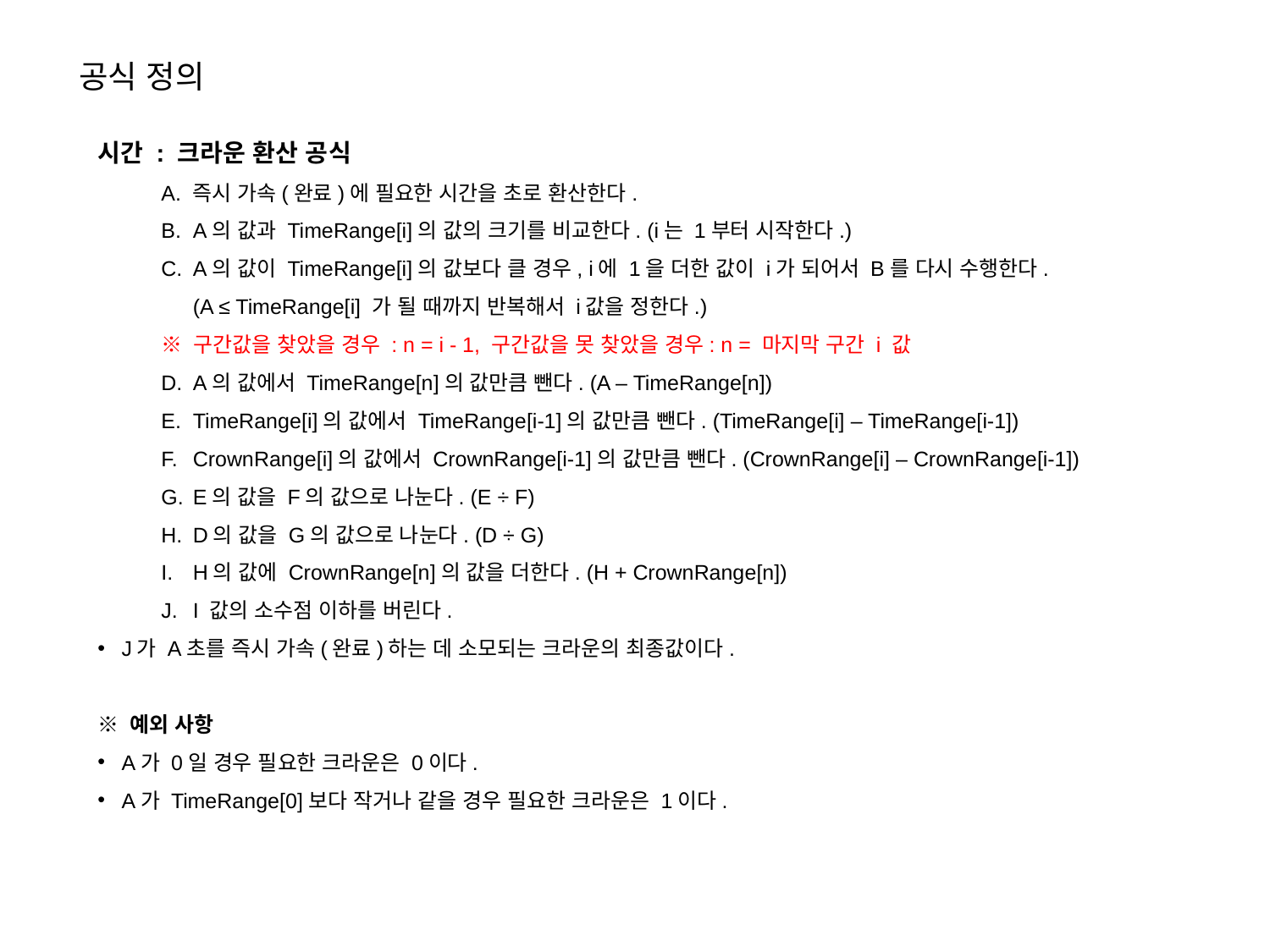

공식 정의
시간 : 크라운 환산 공식
즉시 가속(완료)에 필요한 시간을 초로 환산한다.
A의 값과 TimeRange[i]의 값의 크기를 비교한다. (i는 1부터 시작한다.)
A의 값이 TimeRange[i]의 값보다 클 경우, i에 1을 더한 값이 i가 되어서 B를 다시 수행한다.
(A ≤ TimeRange[i] 가 될 때까지 반복해서 i값을 정한다.)
※ 구간값을 찾았을 경우 : n = i - 1, 구간값을 못 찾았을 경우: n = 마지막 구간 i 값
A의 값에서 TimeRange[n]의 값만큼 뺀다. (A – TimeRange[n])
TimeRange[i]의 값에서 TimeRange[i-1]의 값만큼 뺀다. (TimeRange[i] – TimeRange[i-1])
CrownRange[i]의 값에서 CrownRange[i-1]의 값만큼 뺀다. (CrownRange[i] – CrownRange[i-1])
E의 값을 F의 값으로 나눈다. (E ÷ F)
D의 값을 G의 값으로 나눈다. (D ÷ G)
H의 값에 CrownRange[n]의 값을 더한다. (H + CrownRange[n])
I 값의 소수점 이하를 버린다.
J가 A초를 즉시 가속(완료)하는 데 소모되는 크라운의 최종값이다.

※ 예외 사항
A가 0일 경우 필요한 크라운은 0이다.
A가 TimeRange[0]보다 작거나 같을 경우 필요한 크라운은 1이다.